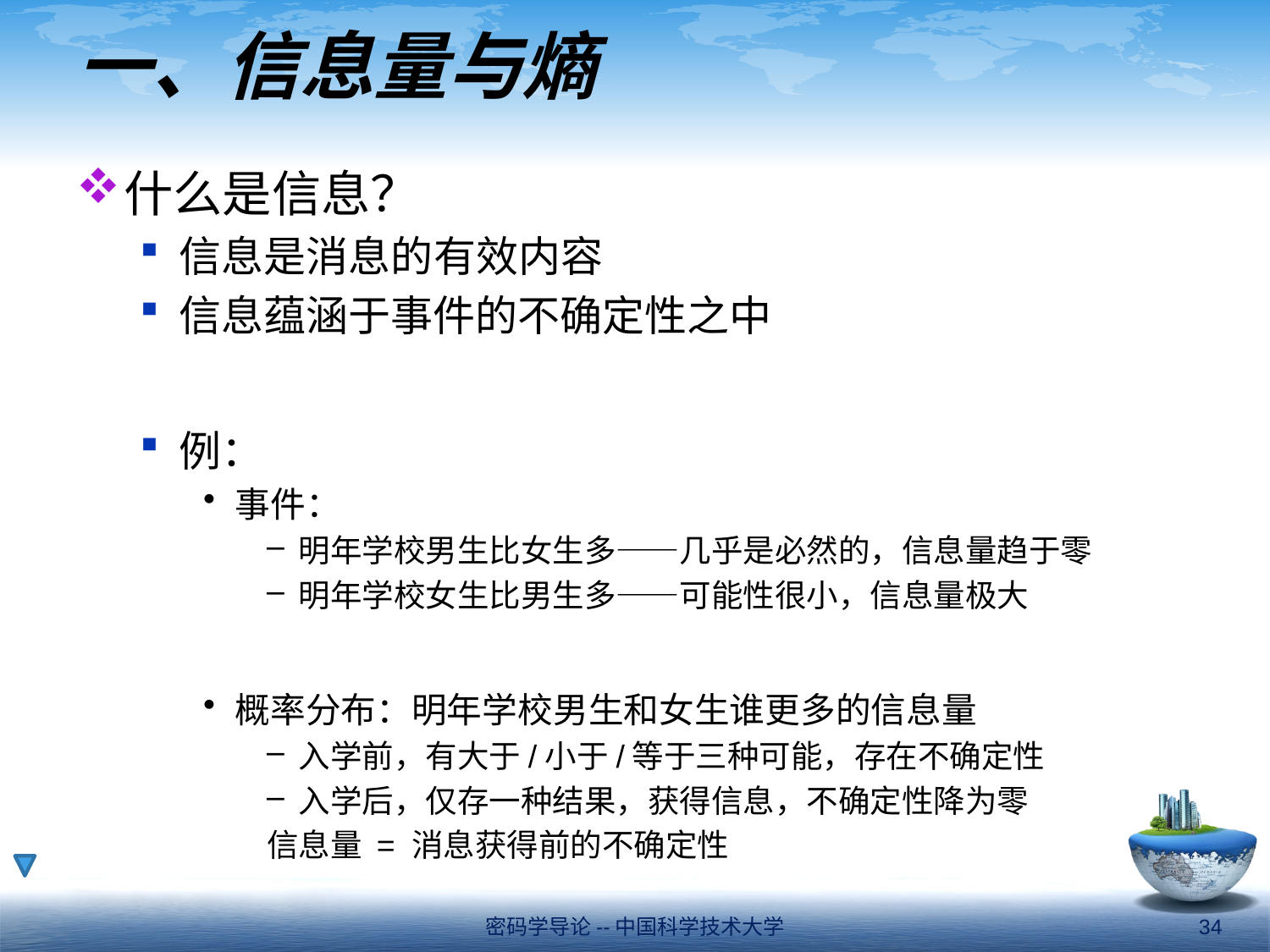

# 一、信息量与熵
什么是信息？
信息是消息的有效内容
信息蕴涵于事件的不确定性之中

例：
事件：
明年学校男生比女生多——几乎是必然的，信息量趋于零
明年学校女生比男生多——可能性很小，信息量极大

概率分布：明年学校男生和女生谁更多的信息量
入学前，有大于/小于/等于三种可能，存在不确定性
入学后，仅存一种结果，获得信息，不确定性降为零
信息量 = 消息获得前的不确定性

密码学导论--中国科学技术大学
34